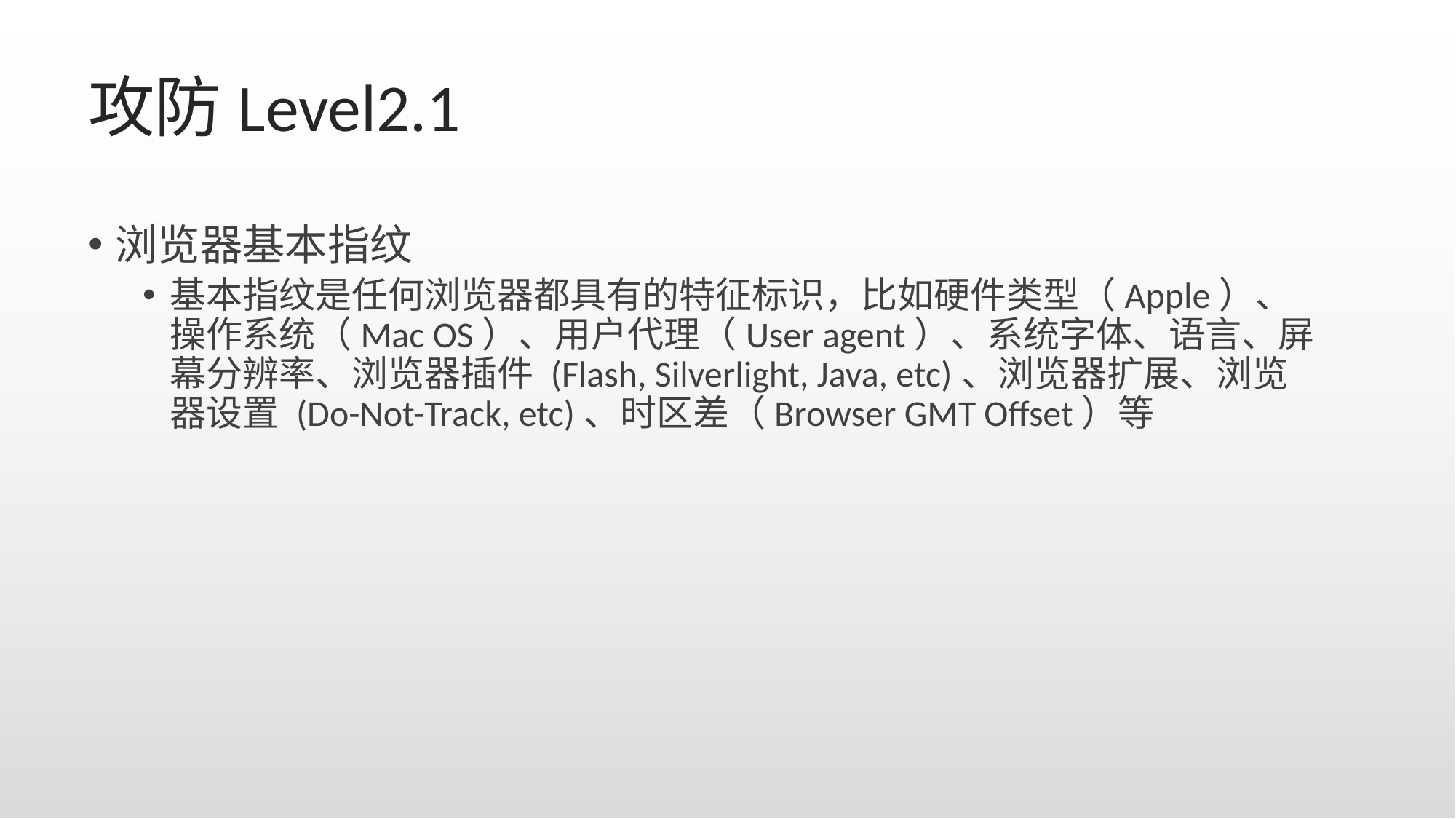

# 攻防Level2.1
浏览器基本指纹
基本指纹是任何浏览器都具有的特征标识，比如硬件类型（Apple）、操作系统（Mac OS）、用户代理（User agent）、系统字体、语言、屏幕分辨率、浏览器插件 (Flash, Silverlight, Java, etc)、浏览器扩展、浏览器设置 (Do-Not-Track, etc)、时区差（Browser GMT Offset）等